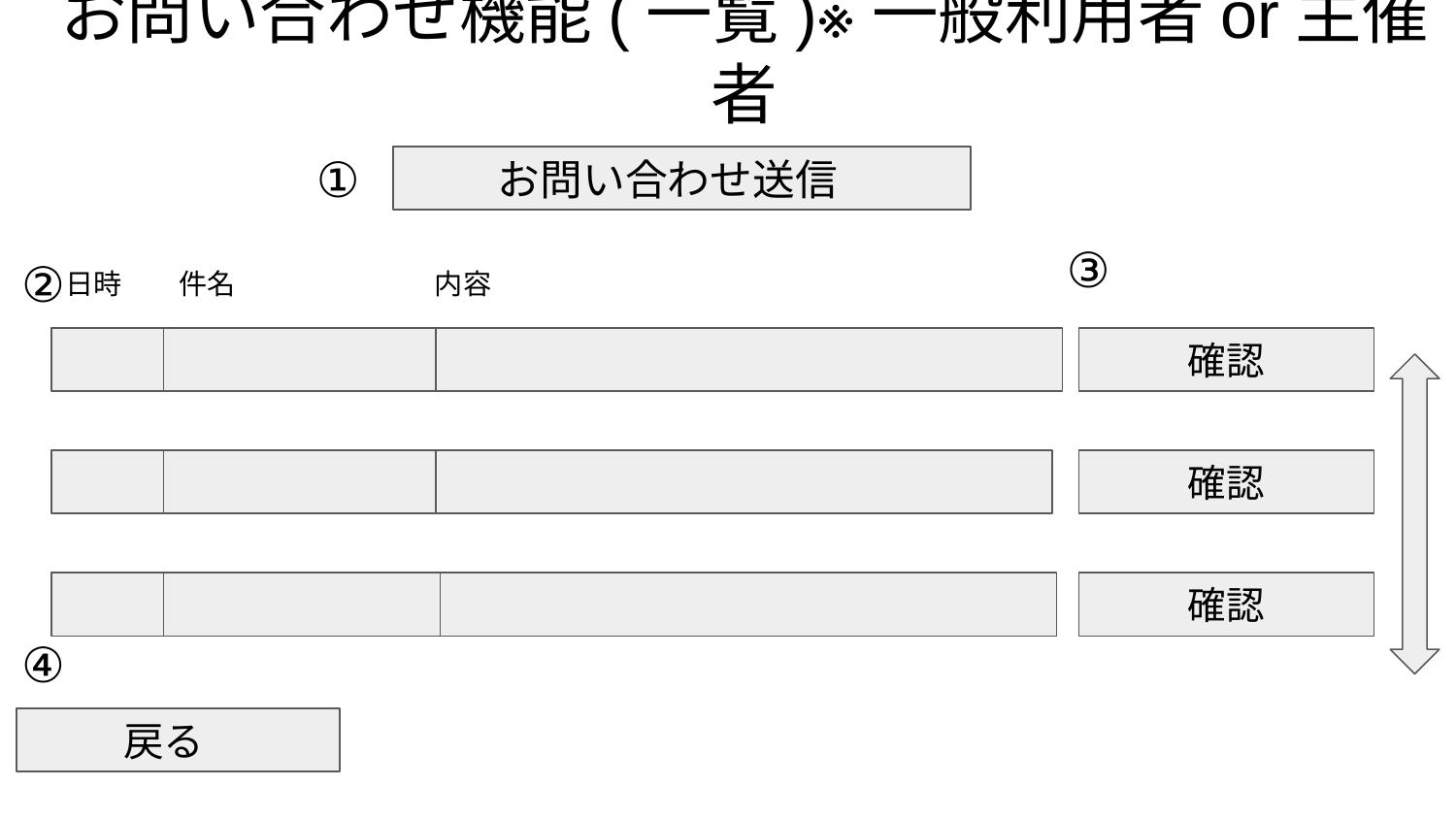

ページ
# お問い合わせ機能(一覧)※一般利用者or主催者
①
お問い合わせ送信
③
②
日時　　件名　　　　　　　内容
確認

確認

確認

④
戻る